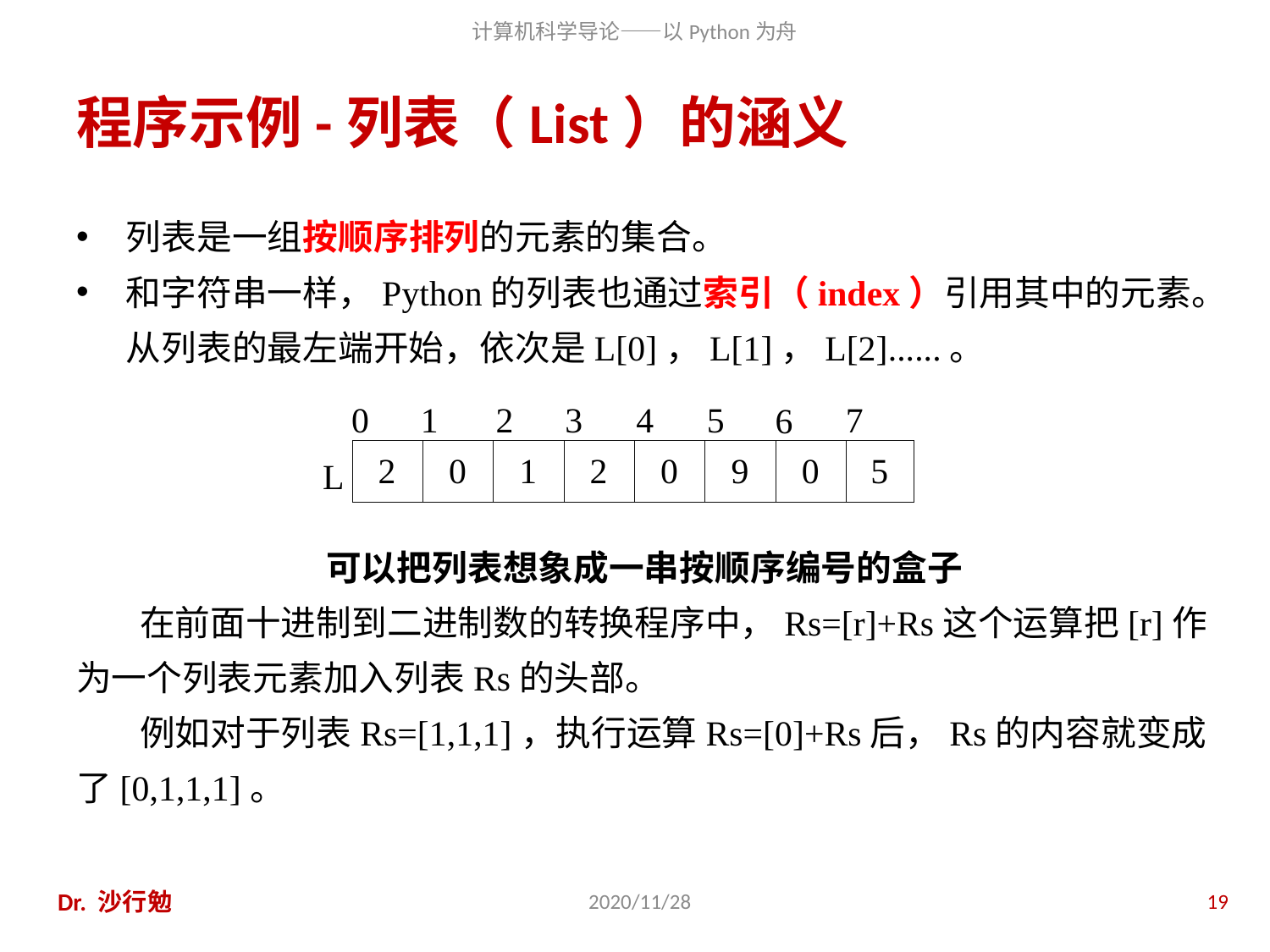

# 程序示例-列表（List）的涵义
列表是一组按顺序排列的元素的集合。
和字符串一样，Python的列表也通过索引（index）引用其中的元素。从列表的最左端开始，依次是L[0]，L[1]，L[2]......。

可以把列表想象成一串按顺序编号的盒子
在前面十进制到二进制数的转换程序中，Rs=[r]+Rs这个运算把[r]作为一个列表元素加入列表Rs的头部。
例如对于列表Rs=[1,1,1]，执行运算Rs=[0]+Rs后，Rs的内容就变成了[0,1,1,1]。

0
1
2
3
4
5
7
6

2
0
1
2
0
9
0
5
L
Dr. 沙行勉
2020/11/28
19